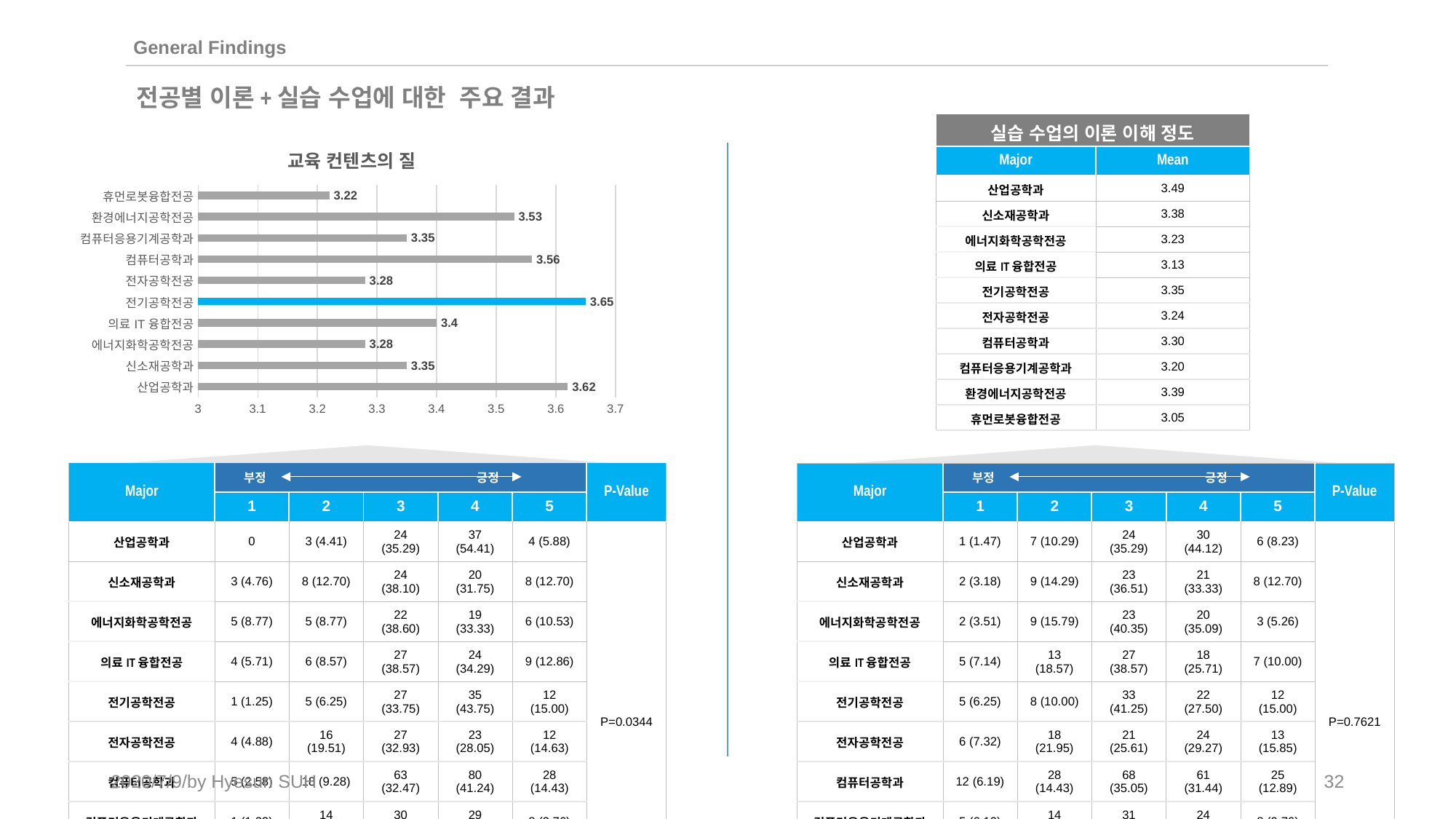

General Findings
전공별 이론+실습 수업에 대한  주요 결과
| 실습 수업의 이론 이해 정도 |  |
| --- | --- |
| Major | Mean |
| 산업공학과 | 3.49 |
| 신소재공학과 | 3.38 |
| 에너지화학공학전공 | 3.23 |
| 의료IT융합전공 | 3.13 |
| 전기공학전공 | 3.35 |
| 전자공학전공 | 3.24 |
| 컴퓨터공학과 | 3.30 |
| 컴퓨터응용기계공학과 | 3.20 |
| 환경에너지공학전공 | 3.39 |
| 휴먼로봇융합전공 | 3.05 |

### Chart:

| Category | 교육 컨텐츠의 질 |
|---|---|
| 산업공학과 | 3.62 |
| 신소재공학과 | 3.35 |
| 에너지화학공학전공 | 3.28 |
| 의료IT융합전공 | 3.4 |
| 전기공학전공 | 3.65 |
| 전자공학전공 | 3.28 |
| 컴퓨터공학과 | 3.56 |
| 컴퓨터응용기계공학과 | 3.35 |
| 환경에너지공학전공 | 3.53 |
| 휴먼로봇융합전공 | 3.22 |

| Major |  |  |  |  |  | P-Value |
| --- | --- | --- | --- | --- | --- | --- |
|  | 1 | 2 | 3 | 4 | 5 |  |
| 산업공학과 | 0 | 3 (4.41) | 24 (35.29) | 37 (54.41) | 4 (5.88) | P=0.0344 |
| 신소재공학과 | 3 (4.76) | 8 (12.70) | 24 (38.10) | 20 (31.75) | 8 (12.70) |  |
| 에너지화학공학전공 | 5 (8.77) | 5 (8.77) | 22 (38.60) | 19 (33.33) | 6 (10.53) |  |
| 의료IT융합전공 | 4 (5.71) | 6 (8.57) | 27 (38.57) | 24 (34.29) | 9 (12.86) |  |
| 전기공학전공 | 1 (1.25) | 5 (6.25) | 27 (33.75) | 35 (43.75) | 12 (15.00) |  |
| 전자공학전공 | 4 (4.88) | 16 (19.51) | 27 (32.93) | 23 (28.05) | 12 (14.63) |  |
| 컴퓨터공학과 | 5 (2.58) | 18 (9.28) | 63 (32.47) | 80 (41.24) | 28 (14.43) |  |
| 컴퓨터응용기계공학과 | 1 (1.22) | 14 (17.07) | 30 (36.59) | 29 (35.37) | 8 (9.76) |  |
| 환경에너지공학전공 | 2 (3.03) | 7 (10.61) | 20 (30.30) | 28 (42.42) | 9 (13.64) |  |
| 휴먼로봇융합전공 | 2 (3.13) | 14 (21.88) | 18 (28.13) | 28 (43.75) | 2 (3.13) |  |
| Major |  |  |  |  |  | P-Value |
| --- | --- | --- | --- | --- | --- | --- |
|  | 1 | 2 | 3 | 4 | 5 |  |
| 산업공학과 | 1 (1.47) | 7 (10.29) | 24 (35.29) | 30 (44.12) | 6 (8.23) | P=0.7621 |
| 신소재공학과 | 2 (3.18) | 9 (14.29) | 23 (36.51) | 21 (33.33) | 8 (12.70) |  |
| 에너지화학공학전공 | 2 (3.51) | 9 (15.79) | 23 (40.35) | 20 (35.09) | 3 (5.26) |  |
| 의료IT융합전공 | 5 (7.14) | 13 (18.57) | 27 (38.57) | 18 (25.71) | 7 (10.00) |  |
| 전기공학전공 | 5 (6.25) | 8 (10.00) | 33 (41.25) | 22 (27.50) | 12 (15.00) |  |
| 전자공학전공 | 6 (7.32) | 18 (21.95) | 21 (25.61) | 24 (29.27) | 13 (15.85) |  |
| 컴퓨터공학과 | 12 (6.19) | 28 (14.43) | 68 (35.05) | 61 (31.44) | 25 (12.89) |  |
| 컴퓨터응용기계공학과 | 5 (6.10) | 14 (17.07) | 31 (37.80) | 24 (29.27) | 8 (9.76) |  |
| 환경에너지공학전공 | 3 (4.55) | 10 (15.15) | 20 (30.30) | 24 (36.36) | 9 (13.64) |  |
| 휴먼로봇융합전공 | 4 (6.25) | 13 (20.31) | 26 (40.63) | 18 (28.13) | 3 (4.69) |  |
부정                                                             긍정
부정                                                             긍정
2020/7/9/by Hyesun SUH
32